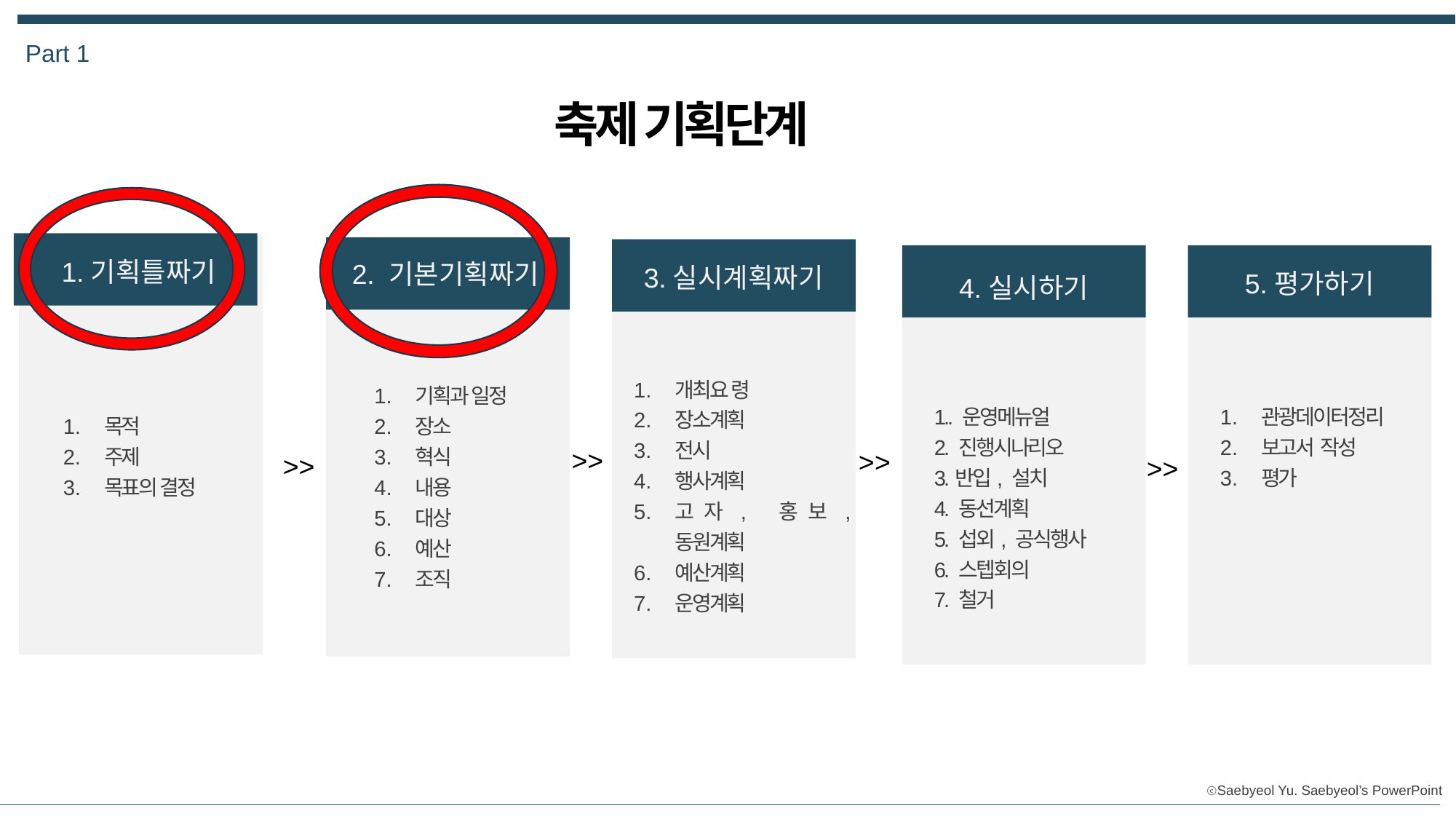

Part 1
축제 기획단계

1.기획틀짜기
2. 기본기획짜기
3.실시계획짜기
5.평가하기
4.실시하기
개최요 령
장소계획
전시
행사계획
고자, 홍보, 동원계획
예산계획
운영계획
기획과 일정
장소
혁식
내용
대상
예산
조직
1.. 운영메뉴얼
2. 진행시나리오
3.반입, 설치
4. 동선계획
5. 섭외, 공식행사
6. 스텝회의
7. 철거
관광데이터정리
보고서  작성
평가
목적
주제
목표의 결정
>>
>>
>>
>>